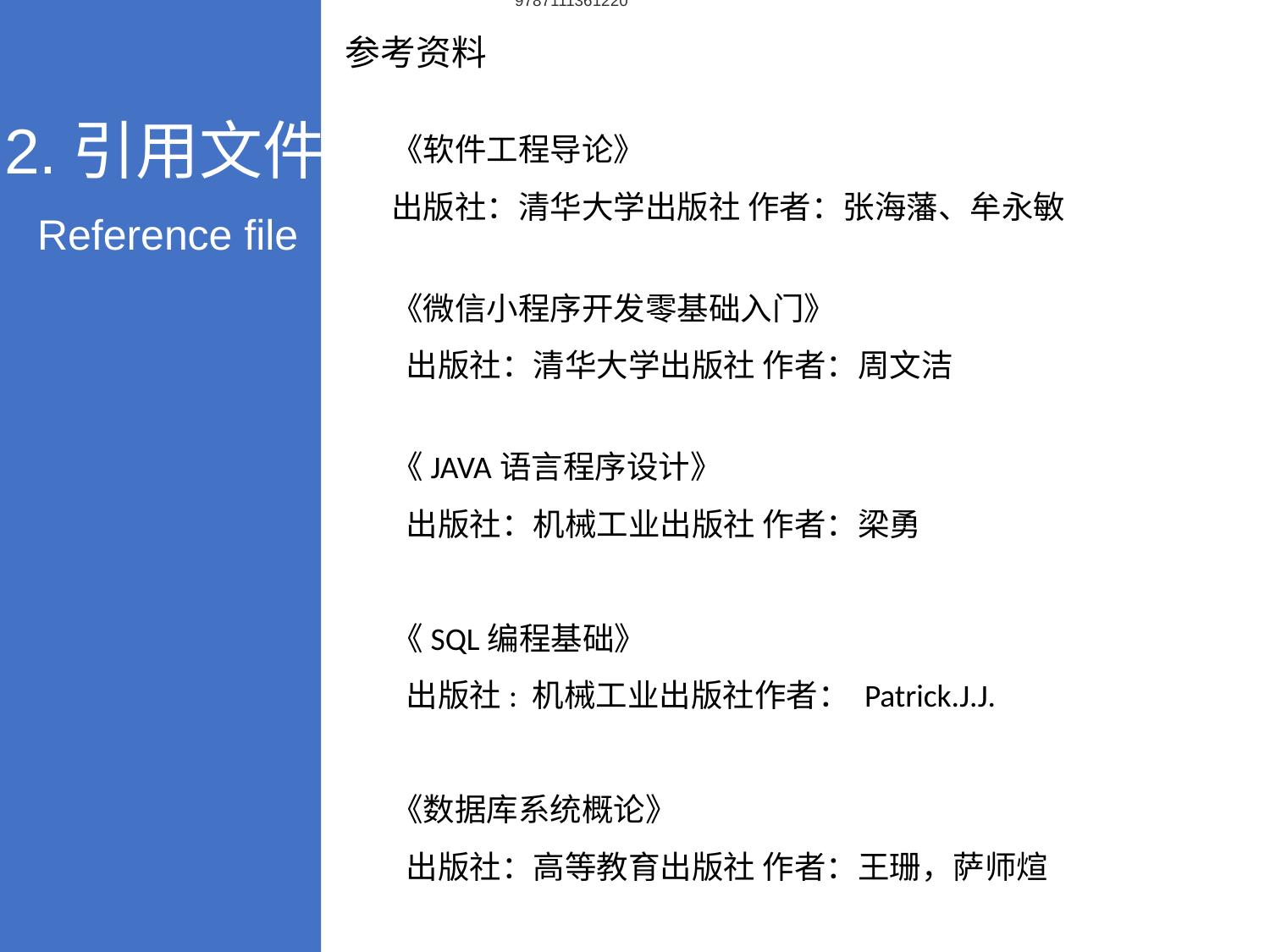

9787111361220

2.引用文件
Reference file
参考资料
《软件工程导论》
出版社：清华大学出版社 作者：张海藩、牟永敏

《微信小程序开发零基础入门》
 出版社：清华大学出版社 作者：周文洁

《JAVA语言程序设计》
 出版社：机械工业出版社 作者：梁勇

《SQL编程基础》
 出版社: 机械工业出版社作者： Patrick.J.J.

《数据库系统概论》
 出版社：高等教育出版社 作者：王珊，萨师煊